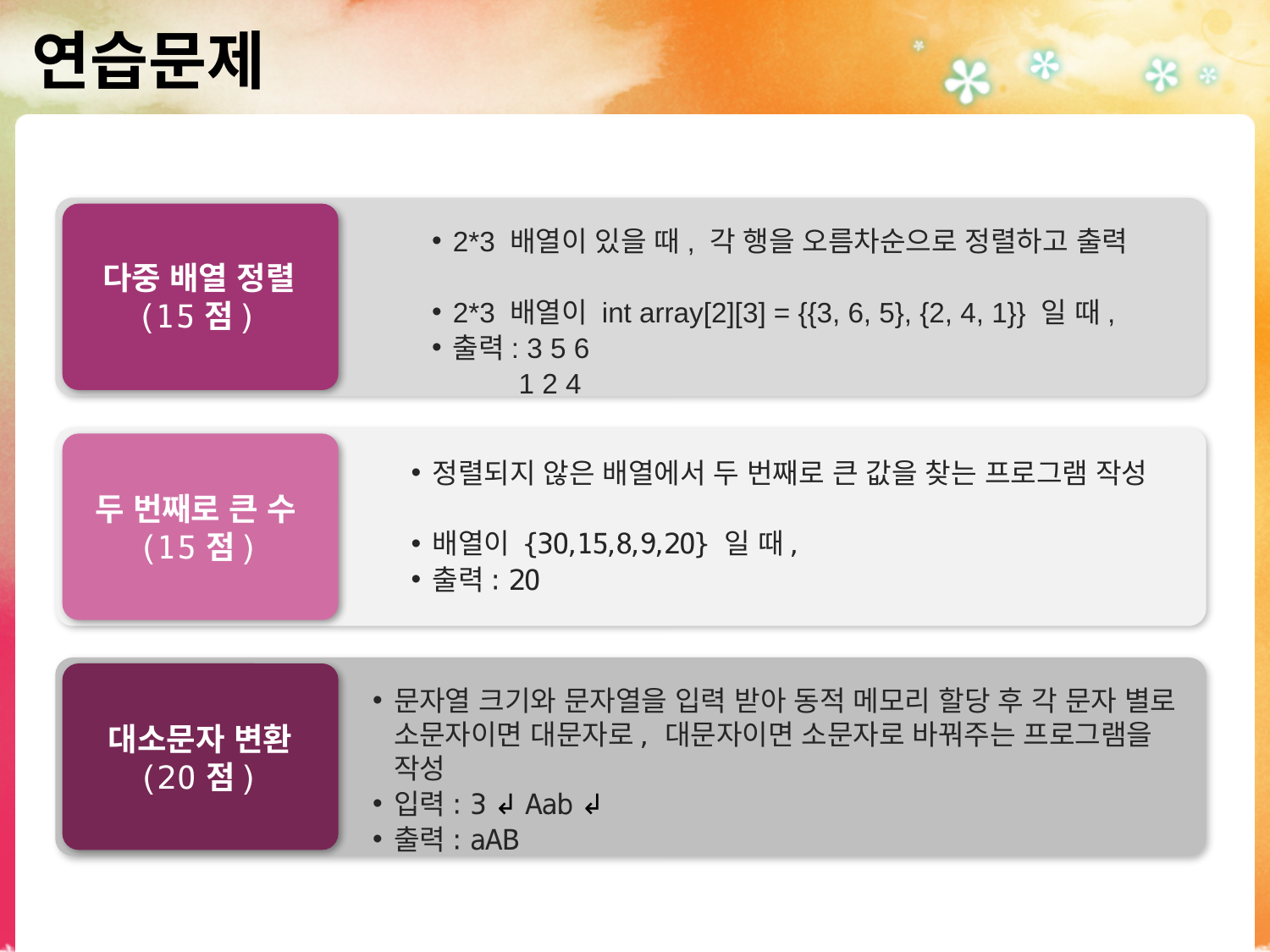

# 연습문제

2*3 배열이 있을 때, 각 행을 오름차순으로 정렬하고 출력

2*3 배열이 int array[2][3] = {{3, 6, 5}, {2, 4, 1}} 일 때,
출력: 3 5 6
   1 2 4
다중 배열 정렬
(15점)

두 번째로 큰 수
(15점)
정렬되지 않은 배열에서 두 번째로 큰 값을 찾는 프로그램 작성

배열이 {30,15,8,9,20} 일 때,
출력: 20

문자열 크기와 문자열을 입력 받아 동적 메모리 할당 후 각 문자 별로 소문자이면 대문자로, 대문자이면 소문자로 바꿔주는 프로그램을 작성
입력: 3 ↲ Aab ↲
출력: aAB
대소문자 변환
(20점)